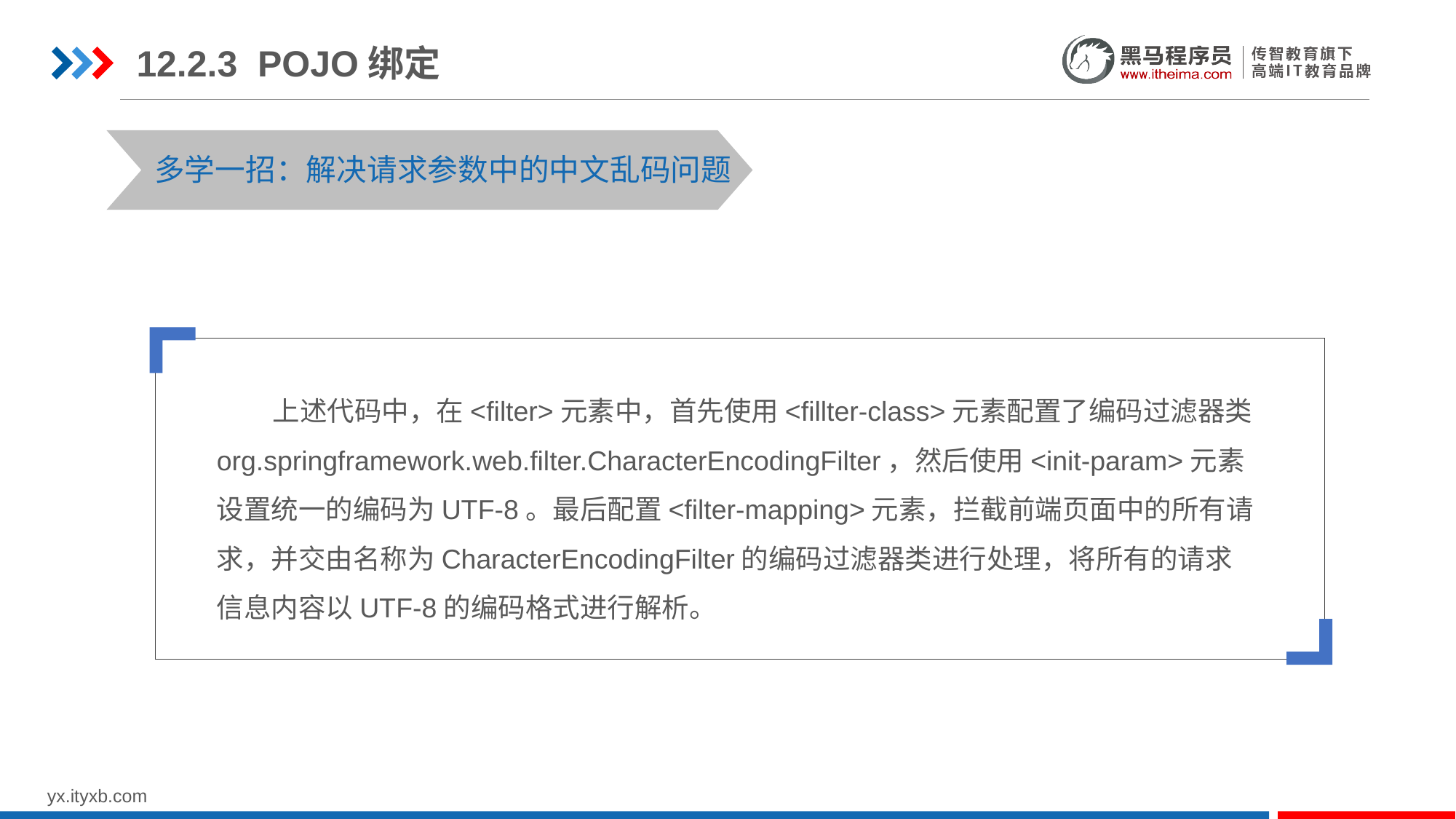

12.2.3  POJO绑定

多学一招：解决请求参数中的中文乱码问题

        上述代码中，在<filter>元素中，首先使用<fillter-class>元素配置了编码过滤器类org.springframework.web.filter.CharacterEncodingFilter，然后使用<init-param>元素设置统一的编码为UTF-8。最后配置<filter-mapping>元素，拦截前端页面中的所有请求，并交由名称为CharacterEncodingFilter的编码过滤器类进行处理，将所有的请求信息内容以UTF-8的编码格式进行解析。